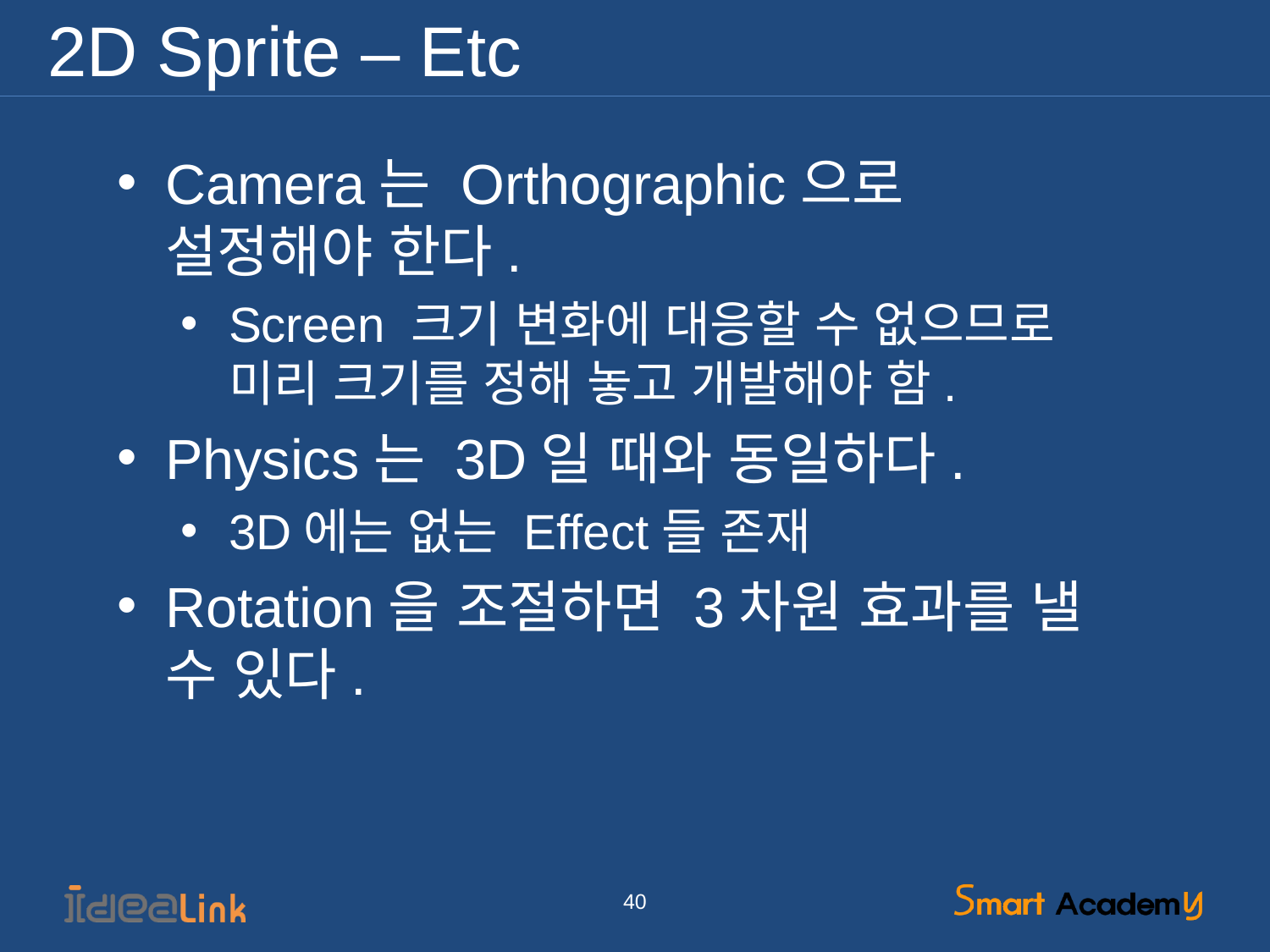

# 2D Sprite – Etc
Camera는 Orthographic으로 설정해야 한다.
Screen 크기 변화에 대응할 수 없으므로 미리 크기를 정해 놓고 개발해야 함.
Physics는 3D일 때와 동일하다.
3D에는 없는 Effect들 존재
Rotation을 조절하면 3차원 효과를 낼 수 있다.
40